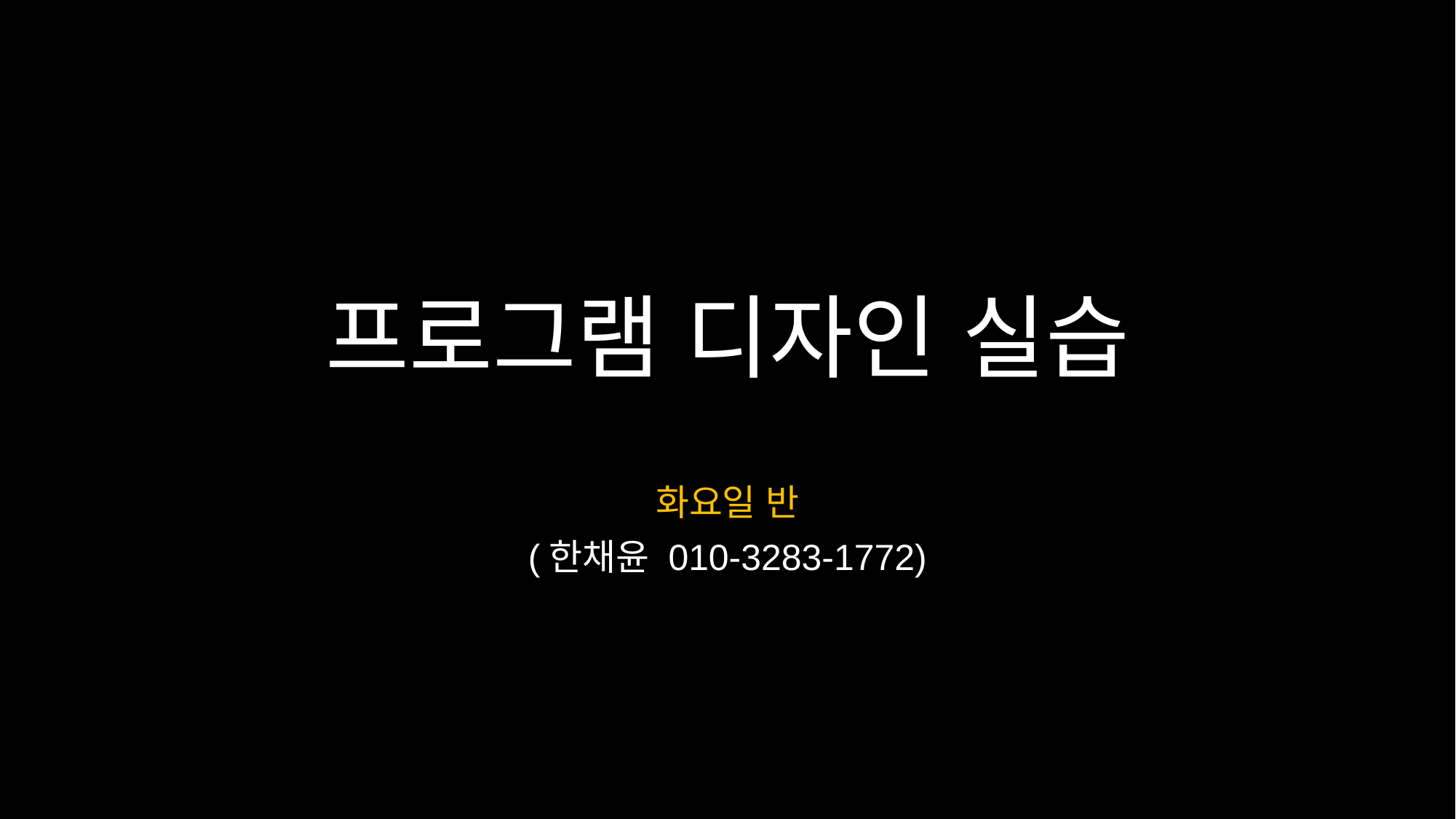

# 프로그램 디자인 실습
화요일 반
(한채윤 010-3283-1772)